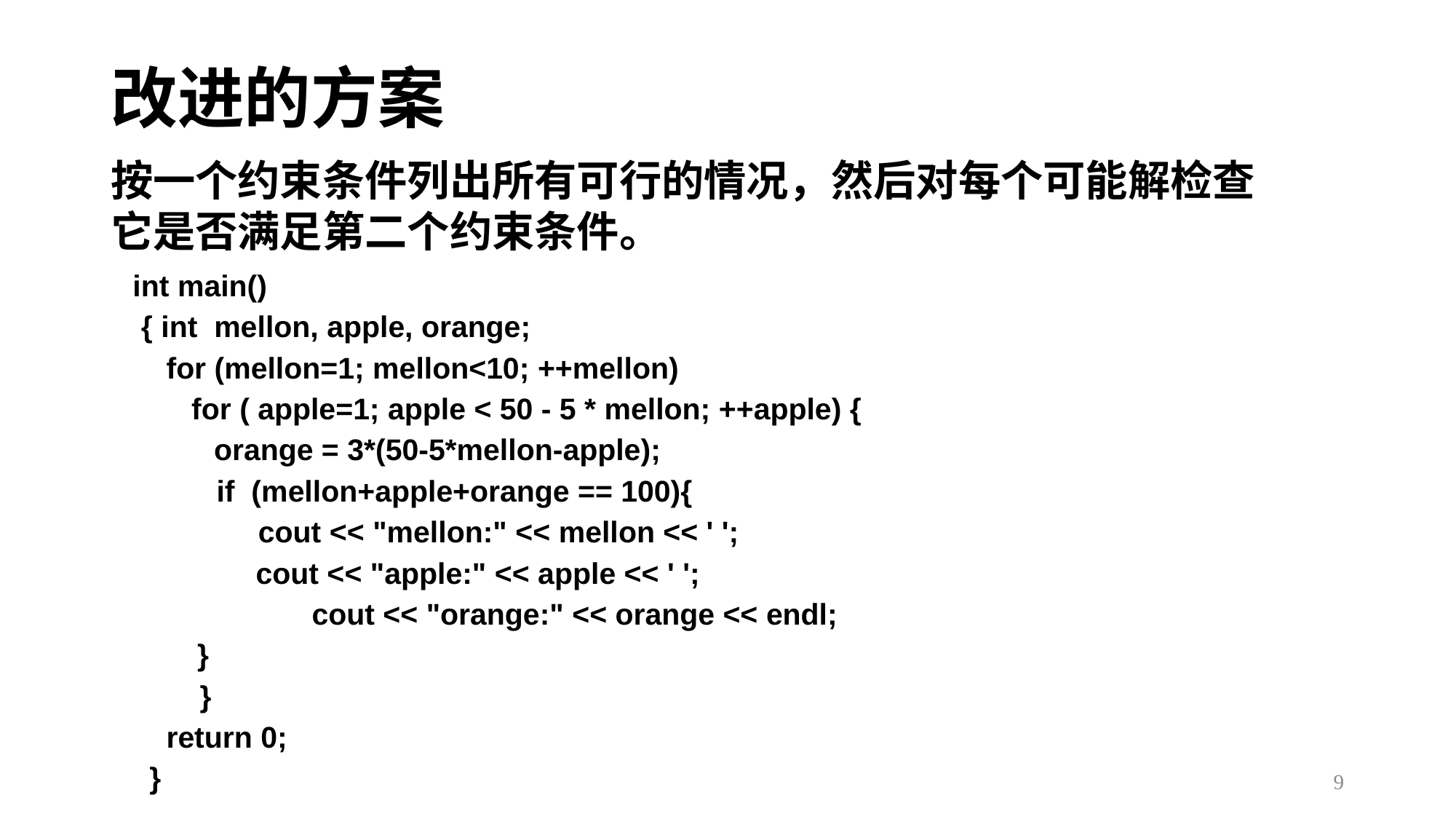

# 改进的方案
按一个约束条件列出所有可行的情况，然后对每个可能解检查它是否满足第二个约束条件。
int main()
 { int  mellon, apple, orange;
    for (mellon=1; mellon<10; ++mellon)
       for ( apple=1; apple < 50 - 5 * mellon; ++apple) {
	  orange = 3*(50-5*mellon-apple);
          if  (mellon+apple+orange == 100){
               cout << "mellon:" << mellon << ' ';
	       cout << "apple:" << apple << ' ';
	 	   cout << "orange:" << orange << endl;
		}
        }
    return 0;
  }
9